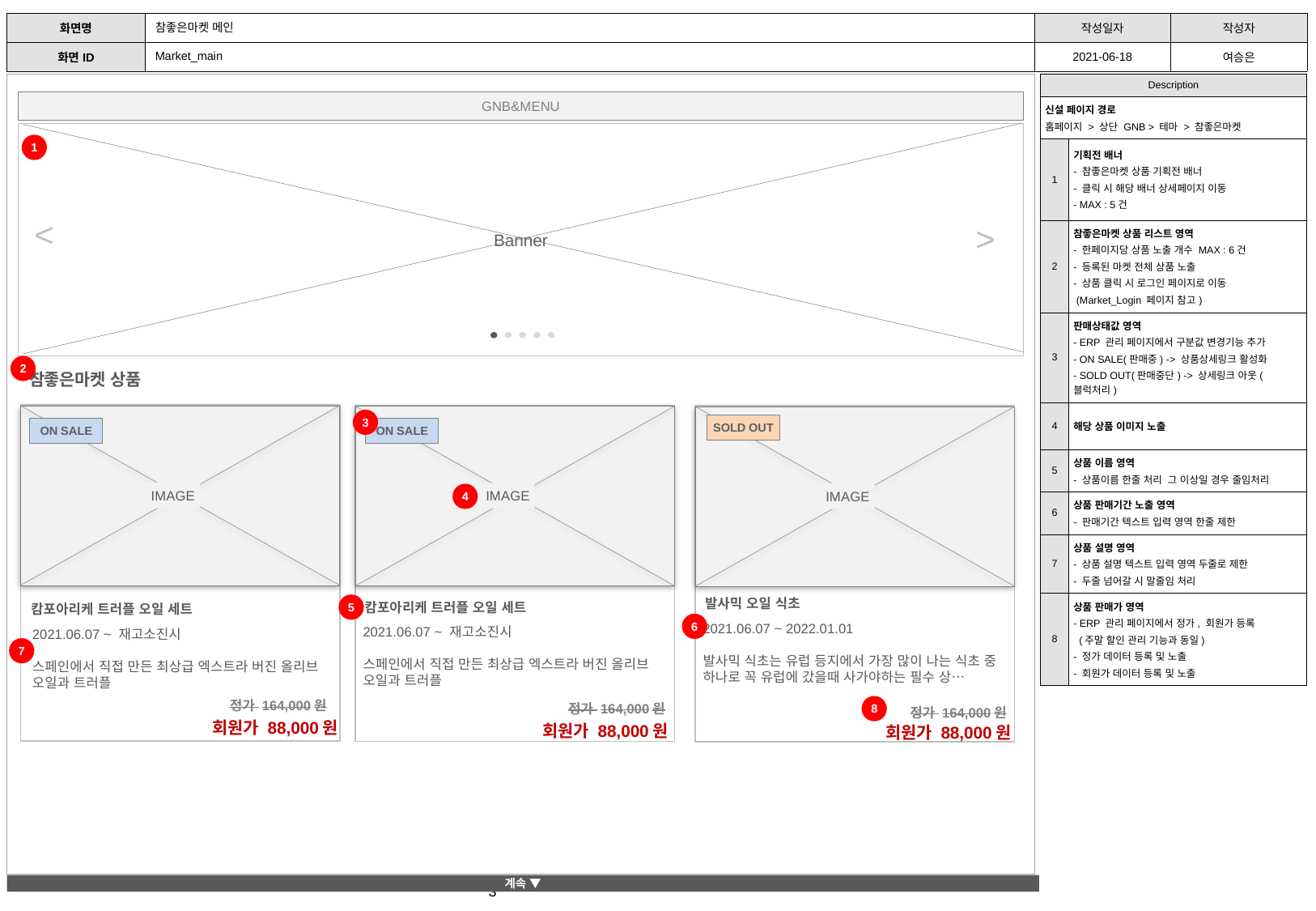

참좋은마켓 메인
Market_main
| Description |  |
| --- | --- |
| 신설 페이지 경로 홈페이지 > 상단 GNB > 테마 > 참좋은마켓 |  |
| 1 | 기획전 배너 - 참좋은마켓 상품 기획전 배너 - 클릭 시 해당 배너 상세페이지 이동 - MAX : 5건 |
| 2 | 참좋은마켓 상품 리스트 영역 - 한페이지당 상품 노출 개수 MAX : 6건 - 등록된 마켓 전체 상품 노출 - 상품 클릭 시 로그인 페이지로 이동 (Market\_Login 페이지 참고) |
| 3 | 판매상태값 영역 - ERP 관리 페이지에서 구분값 변경기능 추가 - ON SALE(판매중) -> 상품상세링크 활성화 - SOLD OUT(판매중단) -> 상세링크 아웃(블럭처리) |
| 4 | 해당 상품 이미지 노출 |
| 5 | 상품 이름 영역 - 상품이름 한줄 처리 그 이상일 경우 줄임처리 |
| 6 | 상품 판매기간 노출 영역 - 판매기간 텍스트 입력 영역 한줄 제한 |
| 7 | 상품 설명 영역 - 상품 설명 텍스트 입력 영역 두줄로 제한 - 두줄 넘어갈 시 말줄임 처리 |
| 8 | 상품 판매가 영역 - ERP 관리 페이지에서 정가, 회원가 등록 (주말 할인 관리 기능과 동일) - 정가 데이터 등록 및 노출 - 회원가 데이터 등록 및 노출 |
GNB&MENU

Banner

1
>
>

2
참좋은마켓 상품

IMAGE

IMAGE

IMAGE
3
SOLD OUT
ON SALE
ON SALE
4
발사믹 오일 식초
캄포아리케 트러플 오일 세트
5
캄포아리케 트러플 오일 세트
6
2021.06.07 ~ 2022.01.01

발사믹 식초는 유럽 등지에서 가장 많이 나는 식초 중 하나로 꼭 유럽에 갔을때 사가야하는 필수 상…
2021.06.07 ~ 재고소진시

스페인에서 직접 만든 최상급 엑스트라 버진 올리브 오일과 트러플
2021.06.07 ~ 재고소진시

스페인에서 직접 만든 최상급 엑스트라 버진 올리브 오일과 트러플
7
정가 164,000원
8
정가 164,000원
정가 164,000원
회원가 88,000원
회원가 88,000원
회원가 88,000원
계속 ▼